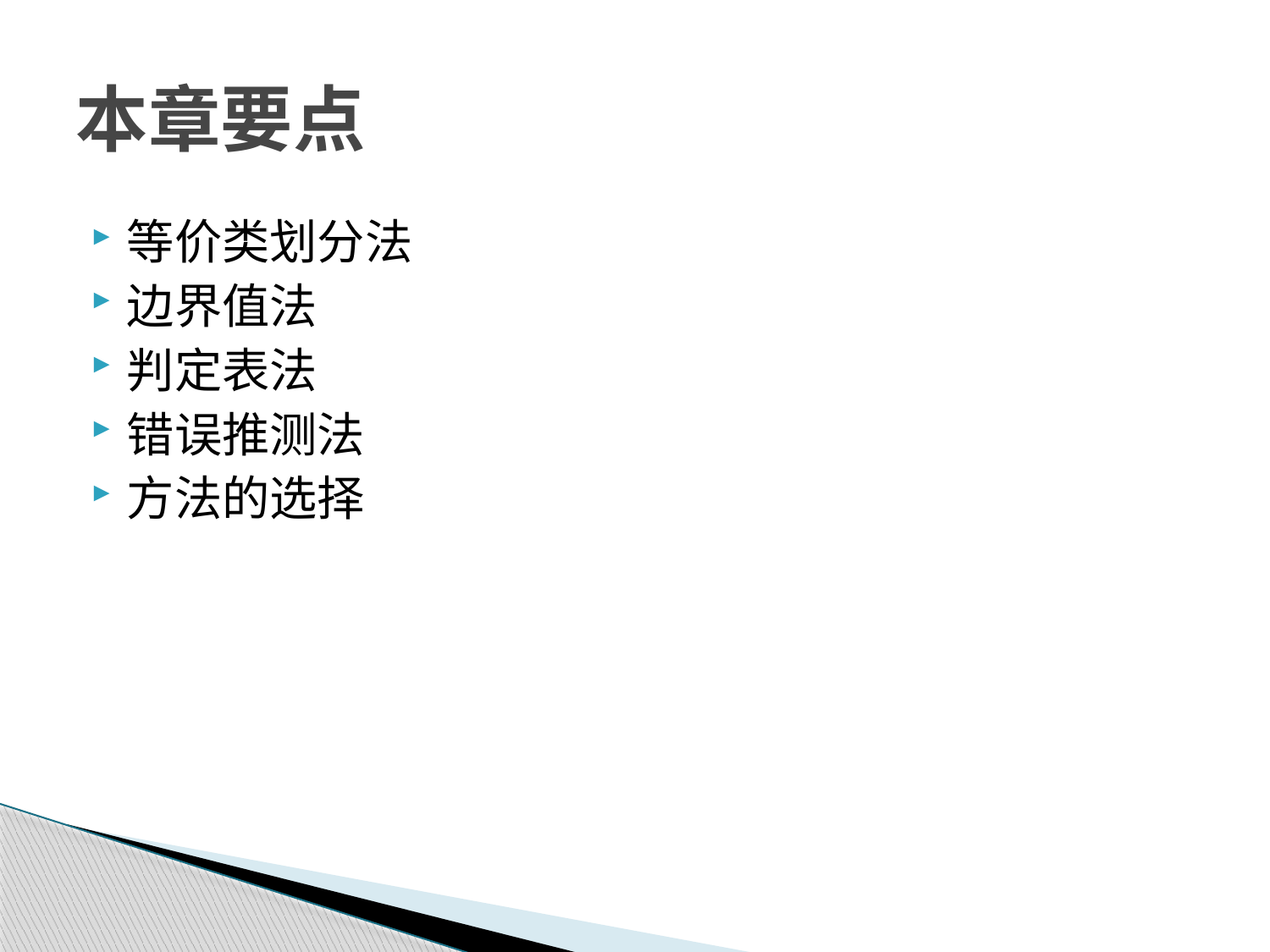

# 本章要点
等价类划分法
边界值法
判定表法
错误推测法
方法的选择